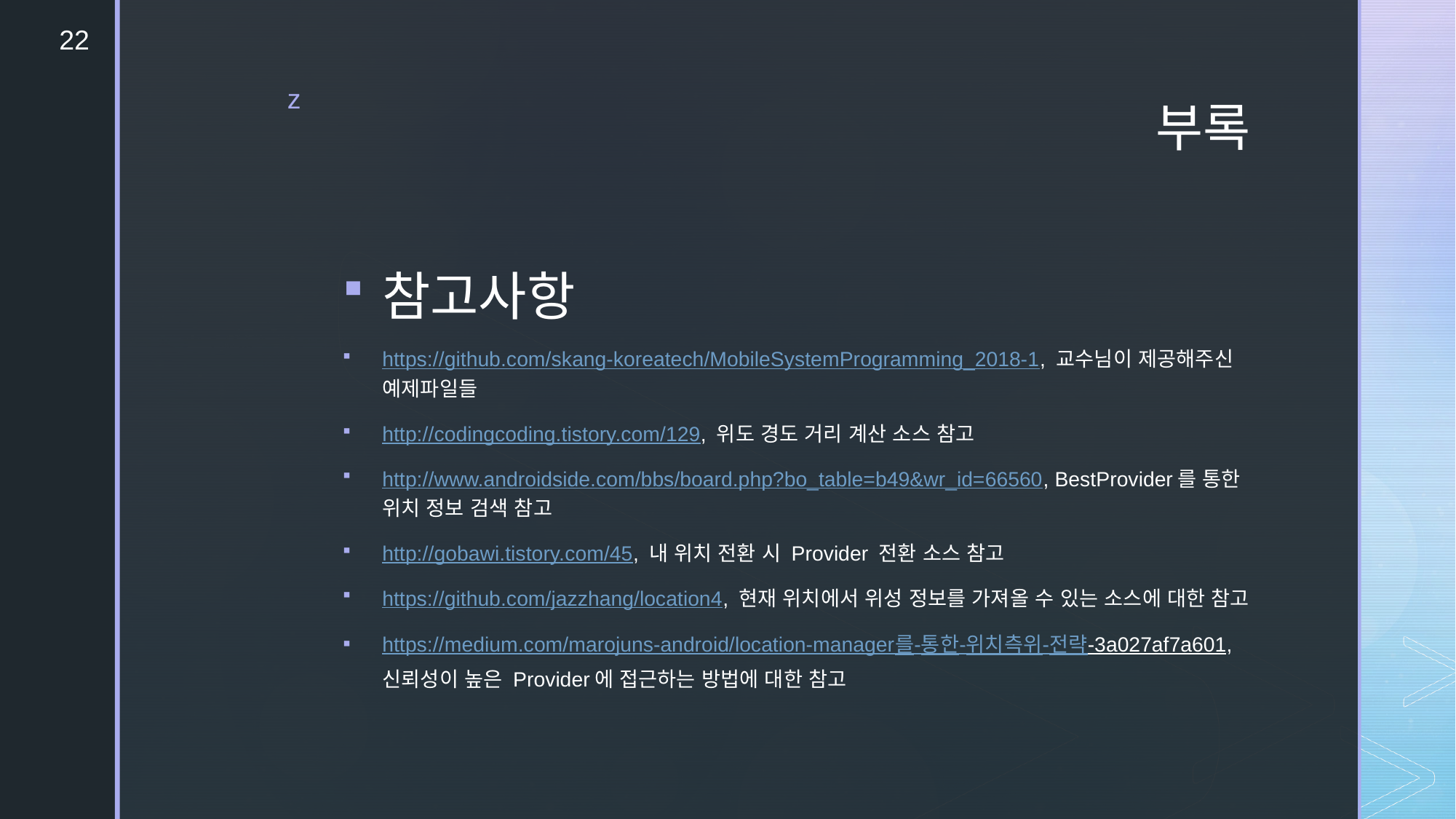

22
# 부록
참고사항
https://github.com/skang-koreatech/MobileSystemProgramming_2018-1, 교수님이 제공해주신 예제파일들
http://codingcoding.tistory.com/129, 위도 경도 거리 계산 소스 참고
http://www.androidside.com/bbs/board.php?bo_table=b49&wr_id=66560, BestProvider를 통한 위치 정보 검색 참고
http://gobawi.tistory.com/45, 내 위치 전환 시 Provider 전환 소스 참고
https://github.com/jazzhang/location4, 현재 위치에서 위성 정보를 가져올 수 있는 소스에 대한 참고
https://medium.com/marojuns-android/location-manager를-통한-위치측위-전략-3a027af7a601, 신뢰성이 높은 Provider에 접근하는 방법에 대한 참고